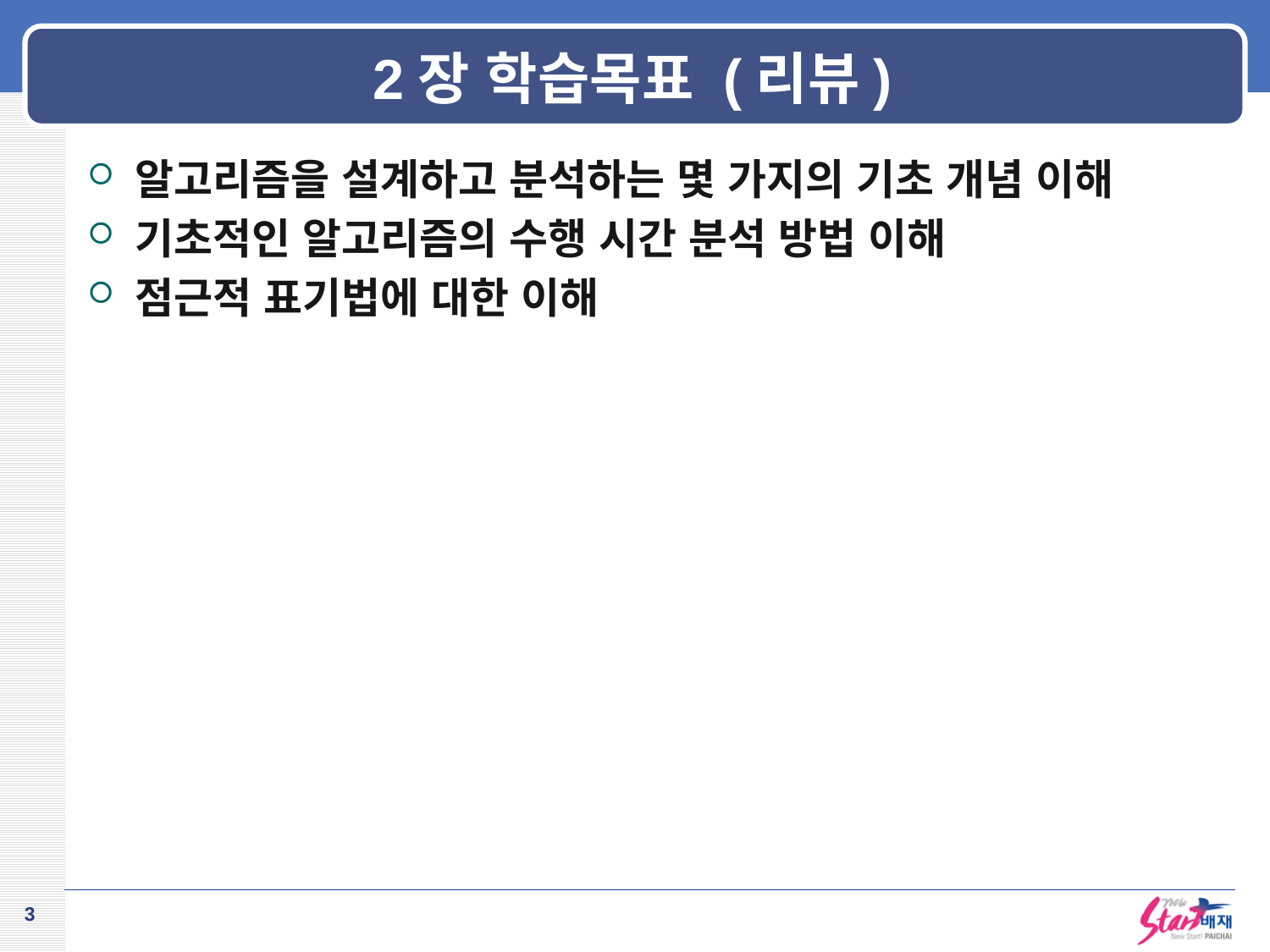

# 2장 학습목표 (리뷰)
알고리즘을 설계하고 분석하는 몇 가지의 기초 개념 이해
기초적인 알고리즘의 수행 시간 분석 방법 이해
점근적 표기법에 대한 이해
3